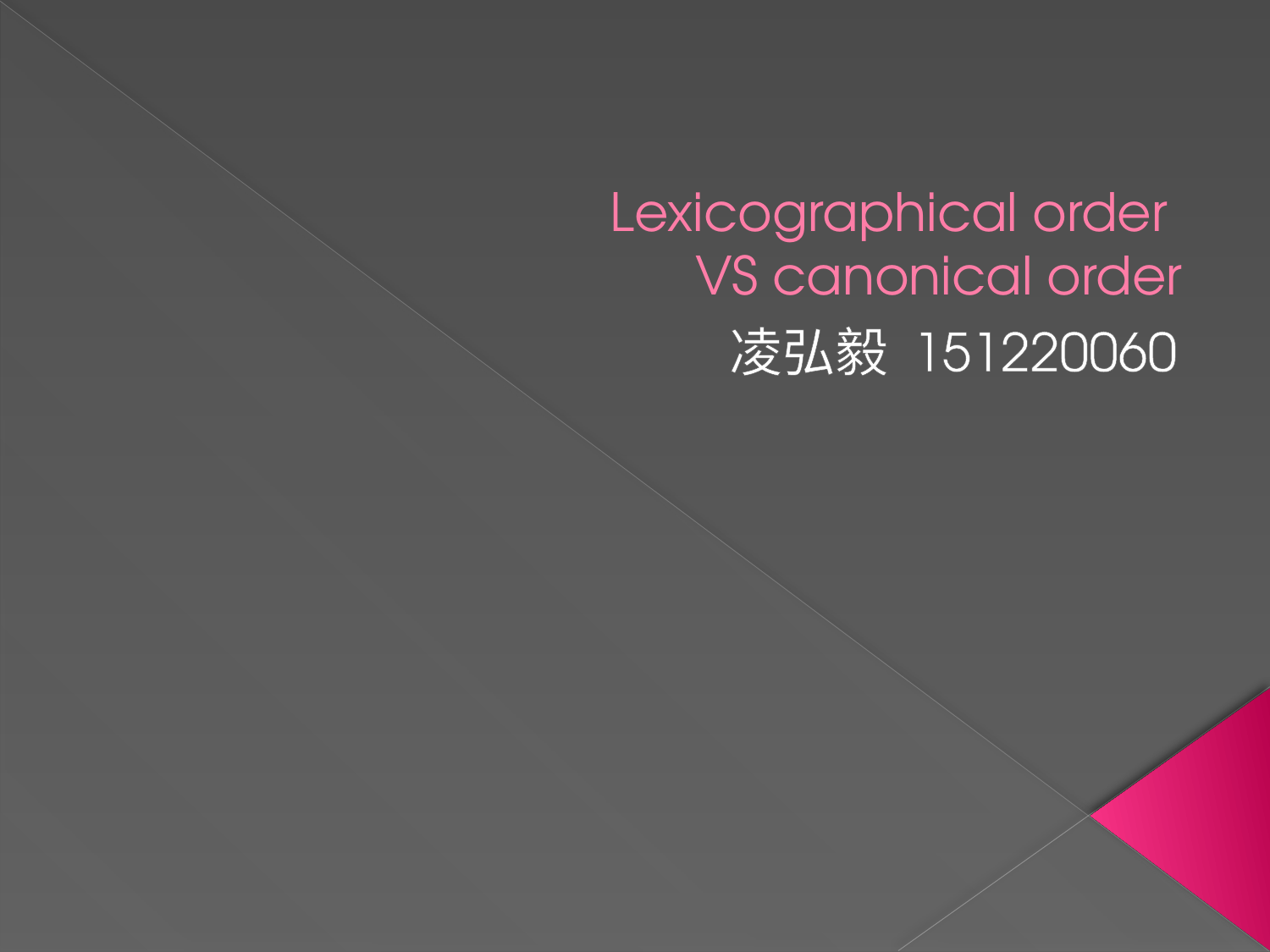

# Lexicographical order VS canonical order
凌弘毅 151220060